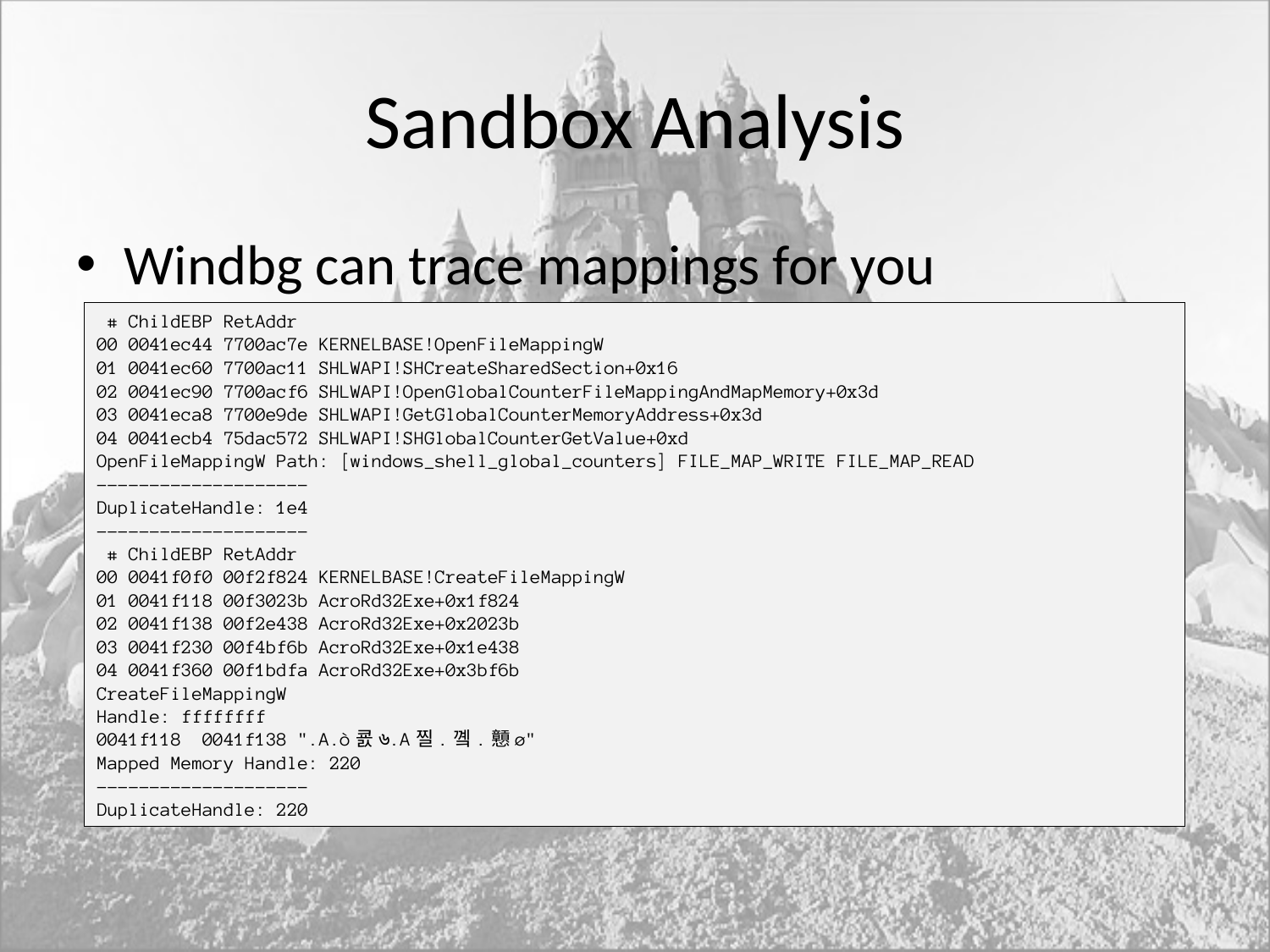

# Sandbox Analysis
Windbg can trace mappings for you
 # ChildEBP RetAddr
00 0041ec44 7700ac7e KERNELBASE!OpenFileMappingW
01 0041ec60 7700ac11 SHLWAPI!SHCreateSharedSection+0x16
02 0041ec90 7700acf6 SHLWAPI!OpenGlobalCounterFileMappingAndMapMemory+0x3d
03 0041eca8 7700e9de SHLWAPI!GetGlobalCounterMemoryAddress+0x3d
04 0041ecb4 75dac572 SHLWAPI!SHGlobalCounterGetValue+0xd
OpenFileMappingW Path: [windows_shell_global_counters] FILE_MAP_WRITE FILE_MAP_READ
--------------------
DuplicateHandle: 1e4
--------------------
 # ChildEBP RetAddr
00 0041f0f0 00f2f824 KERNELBASE!CreateFileMappingW
01 0041f118 00f3023b AcroRd32Exe+0x1f824
02 0041f138 00f2e438 AcroRd32Exe+0x2023b
03 0041f230 00f4bf6b AcroRd32Exe+0x1e438
04 0041f360 00f1bdfa AcroRd32Exe+0x3bf6b
CreateFileMappingW
Handle: ffffffff
0041f118  0041f138 ".A.ò쿐৬.A찔.꼨.戅ø"
Mapped Memory Handle: 220
--------------------
DuplicateHandle: 220